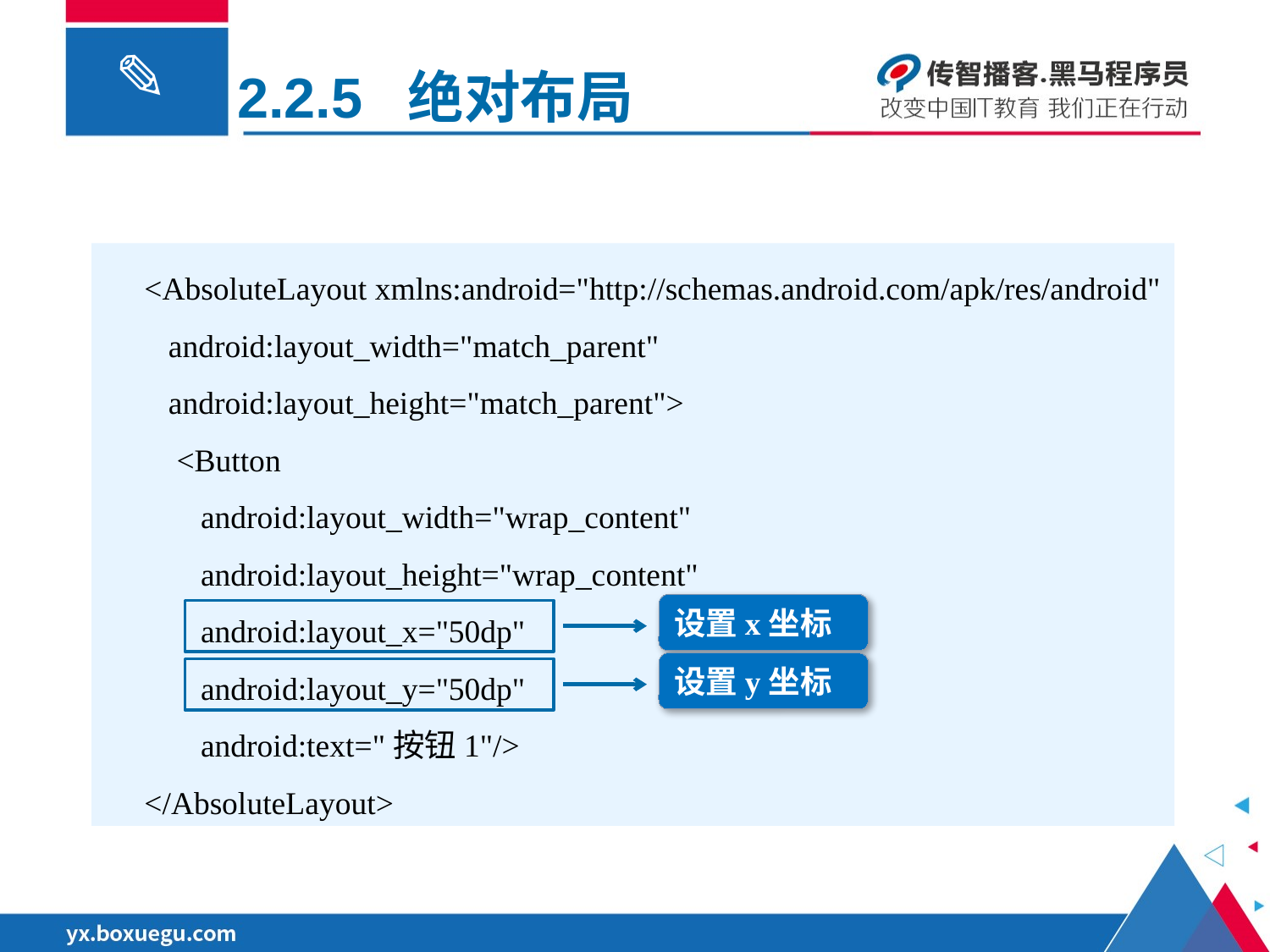

2.2.5  绝对布局
     <AbsoluteLayout xmlns:android="http://schemas.android.com/apk/res/android"
        android:layout_width="match_parent"
        android:layout_height="match_parent">
         <Button
            android:layout_width="wrap_content"
            android:layout_height="wrap_content"
            android:layout_x="50dp"
            android:layout_y="50dp"
            android:text="按钮1"/>
     </AbsoluteLayout>
设置x坐标

设置y坐标